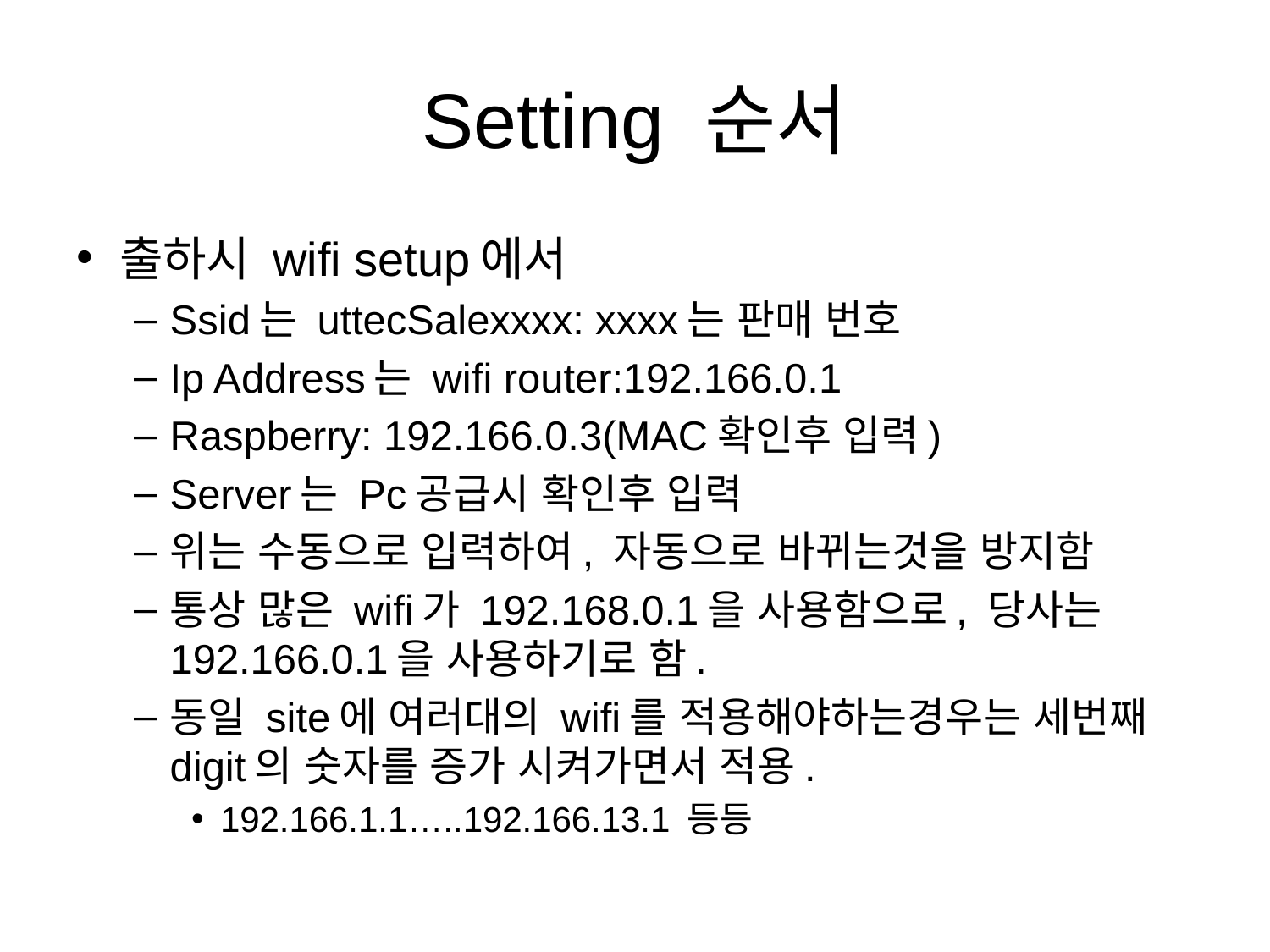

# Setting 순서
출하시 wifi setup에서
Ssid는 uttecSalexxxx: xxxx는 판매 번호
Ip Address는 wifi router:192.166.0.1
Raspberry: 192.166.0.3(MAC확인후 입력)
Server는 Pc공급시 확인후 입력
위는 수동으로 입력하여, 자동으로 바뀌는것을 방지함
통상 많은 wifi가 192.168.0.1을 사용함으로, 당사는 192.166.0.1을 사용하기로 함.
동일 site에 여러대의 wifi를 적용해야하는경우는 세번째 digit의 숫자를 증가 시켜가면서 적용.
192.166.1.1…..192.166.13.1 등등